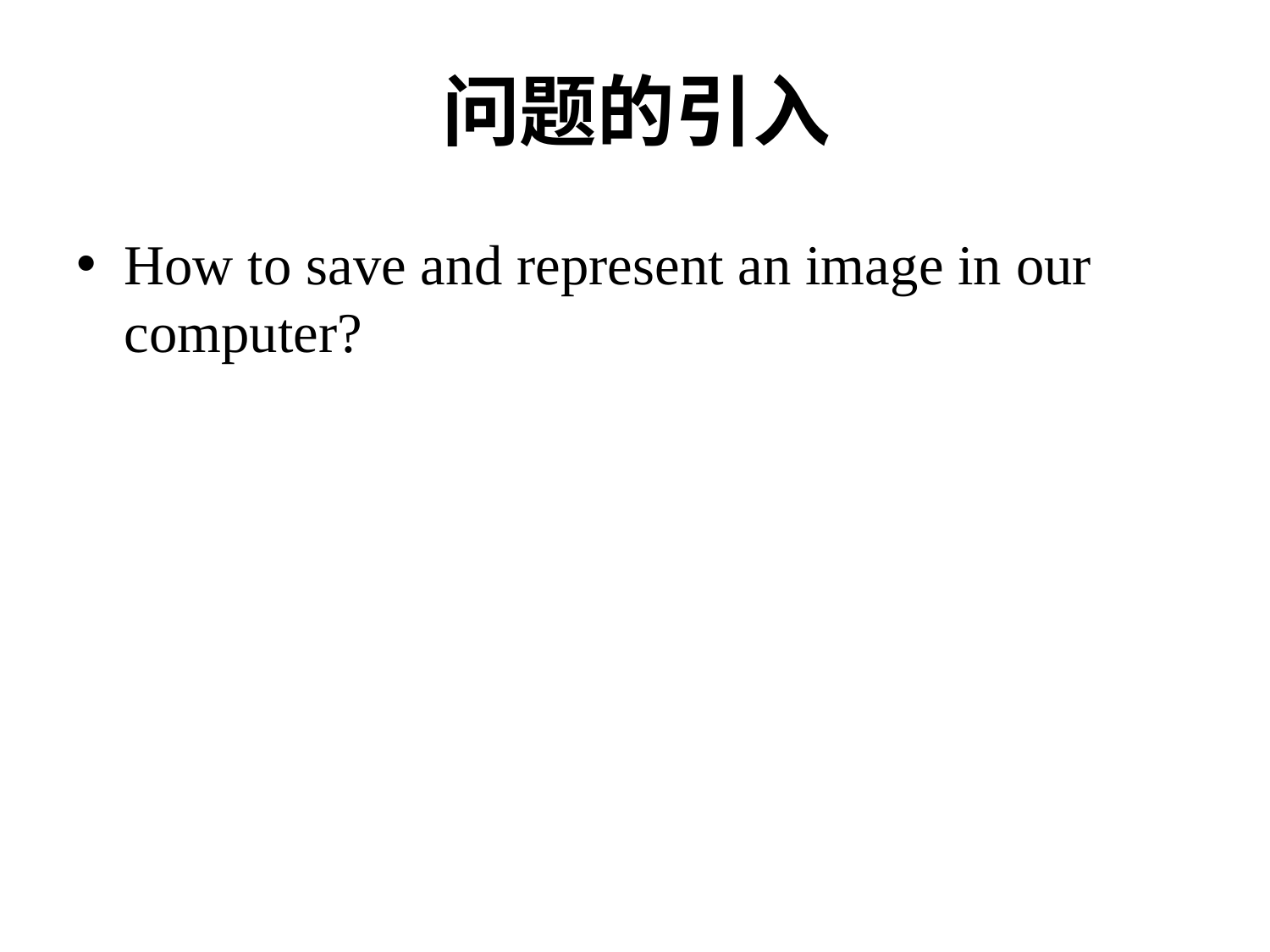

# 问题的引入
How to save and represent an image in our computer?